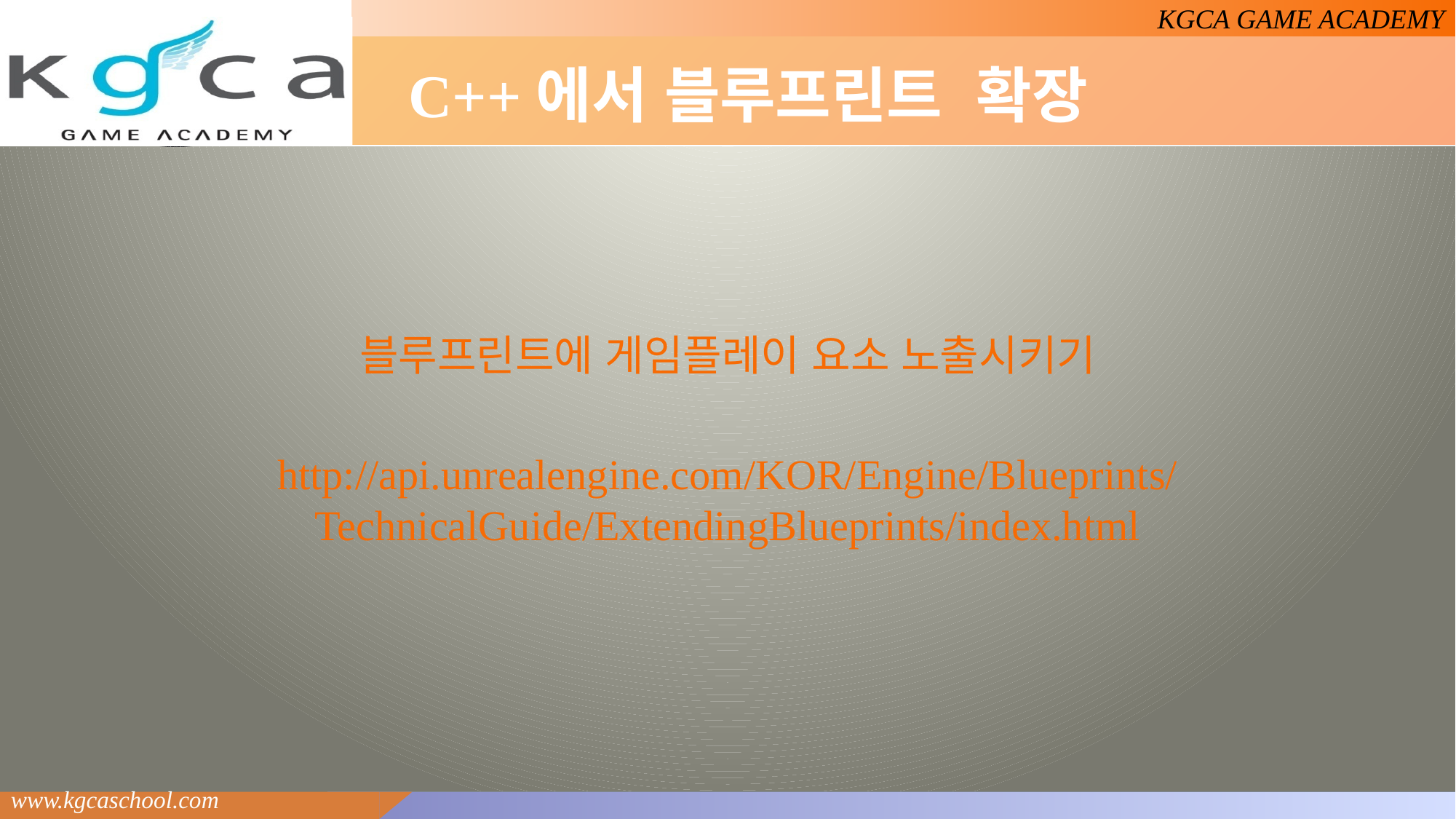

# C++에서 블루프린트  확장
블루프린트에 게임플레이 요소 노출시키기

http://api.unrealengine.com/KOR/Engine/Blueprints/TechnicalGuide/ExtendingBlueprints/index.html